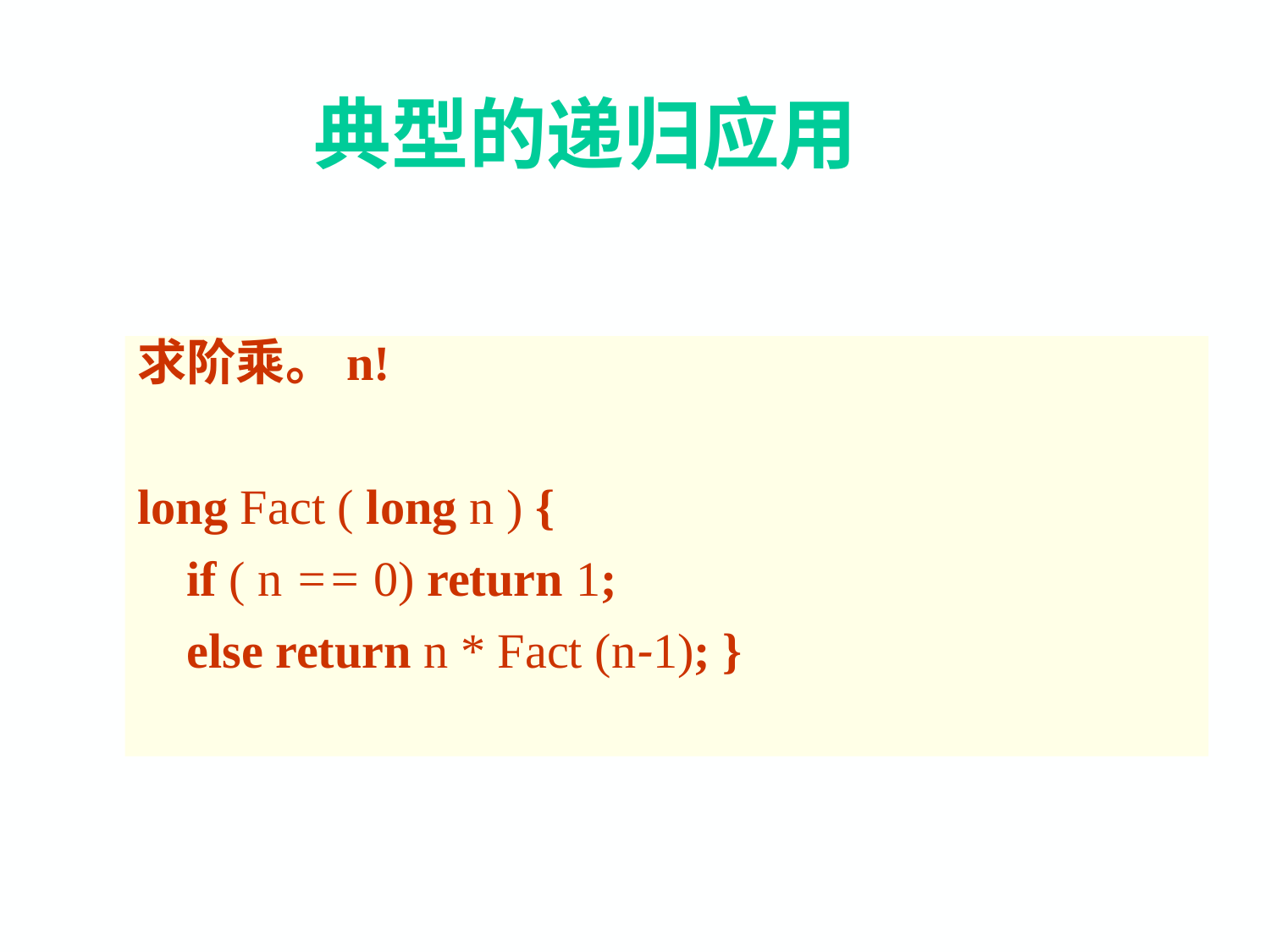

# 典型的递归应用
求阶乘。n!

long Fact ( long n ) {
    if ( n == 0) return 1;
    else return n * Fact (n-1); }